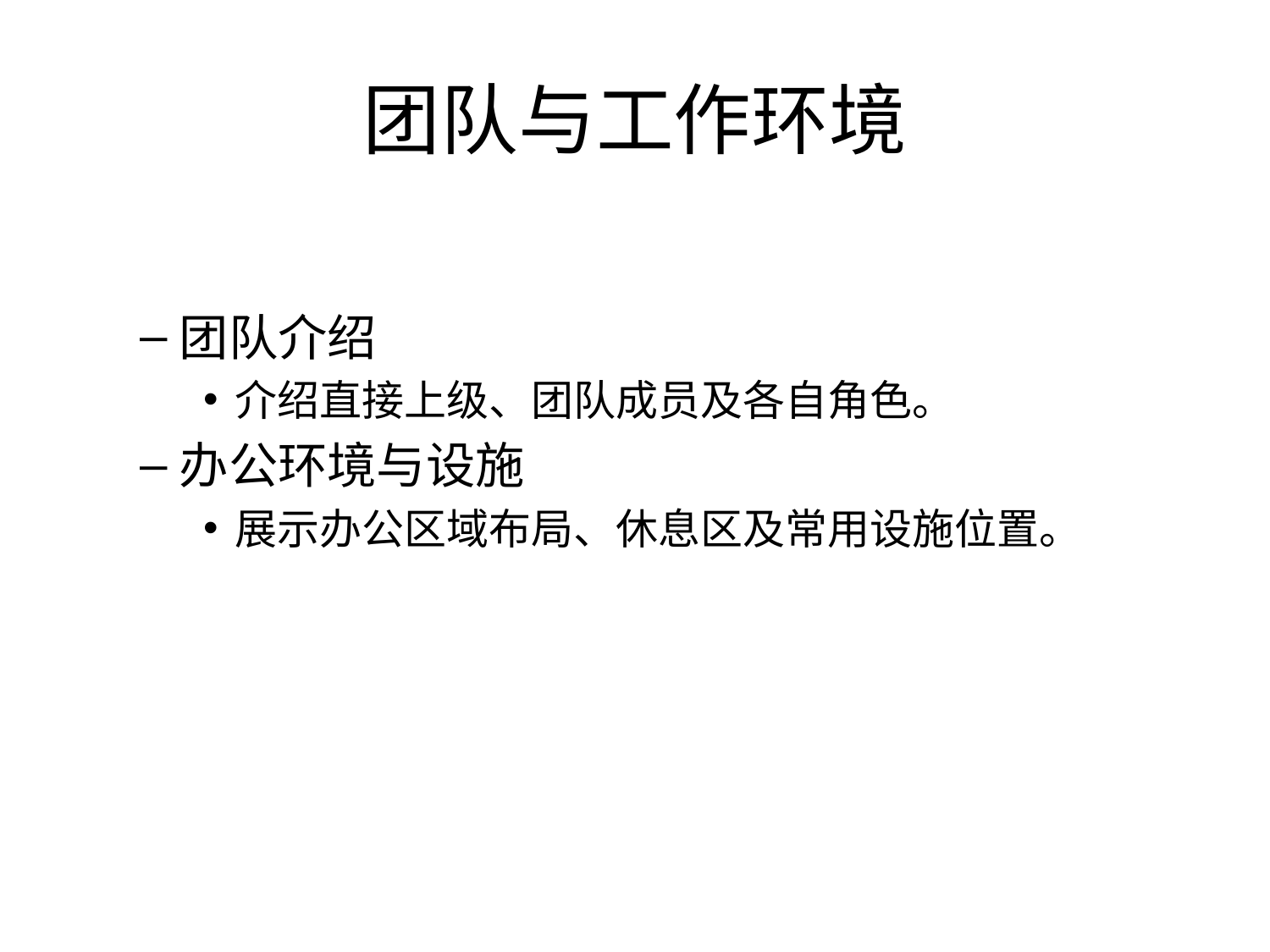

# 团队与工作环境

团队介绍
介绍直接上级、团队成员及各自角色。
办公环境与设施
展示办公区域布局、休息区及常用设施位置。